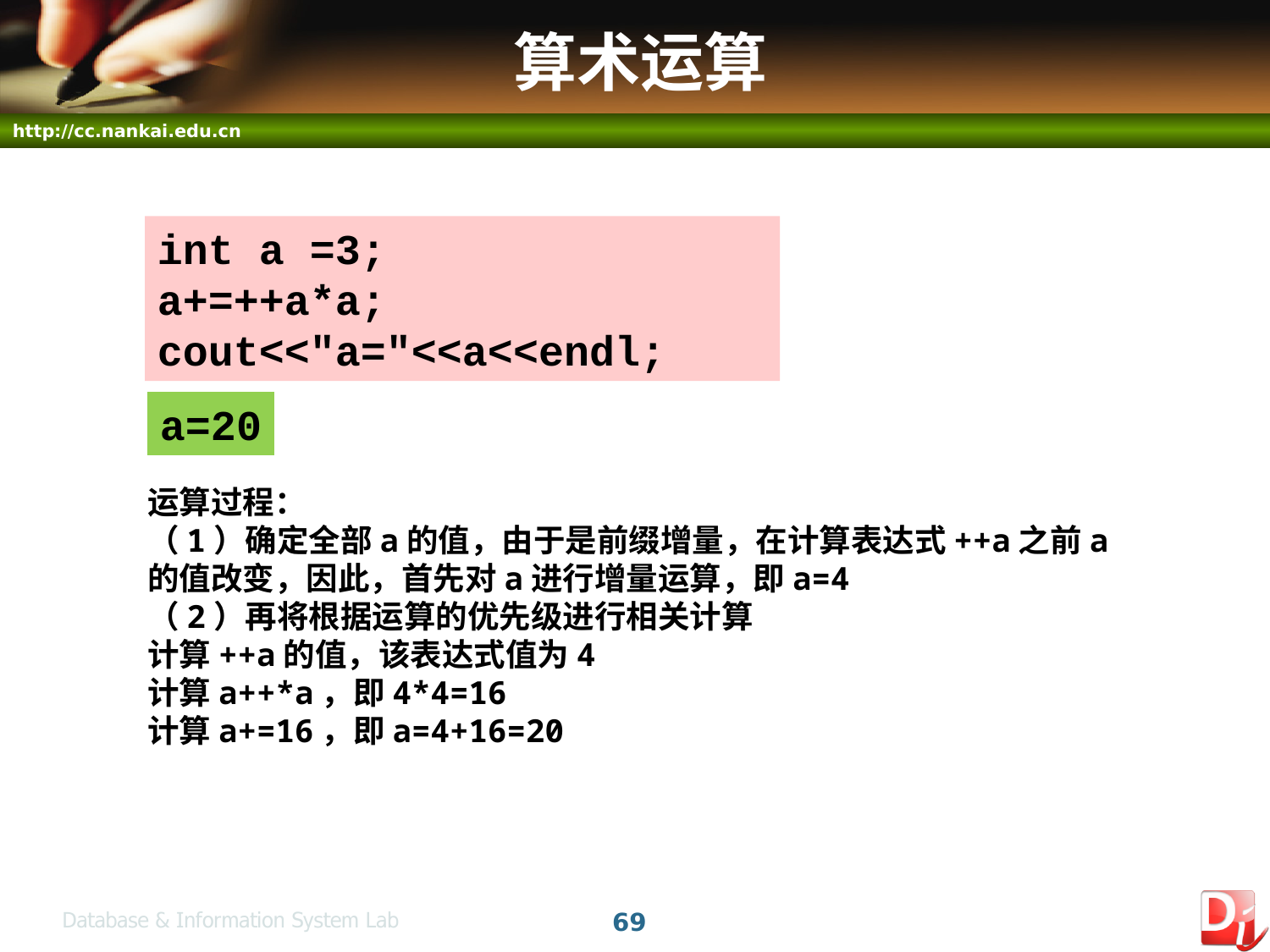

# 算术运算
int a =3;
a+=++a*a;
cout<<"a="<<a<<endl;
a=20
运算过程：
（1）确定全部a的值，由于是前缀增量，在计算表达式++a之前a的值改变，因此，首先对a进行增量运算，即a=4
（2）再将根据运算的优先级进行相关计算
计算++a的值，该表达式值为4
计算a++*a，即4*4=16
计算a+=16，即a=4+16=20
69
Database & Information System Lab